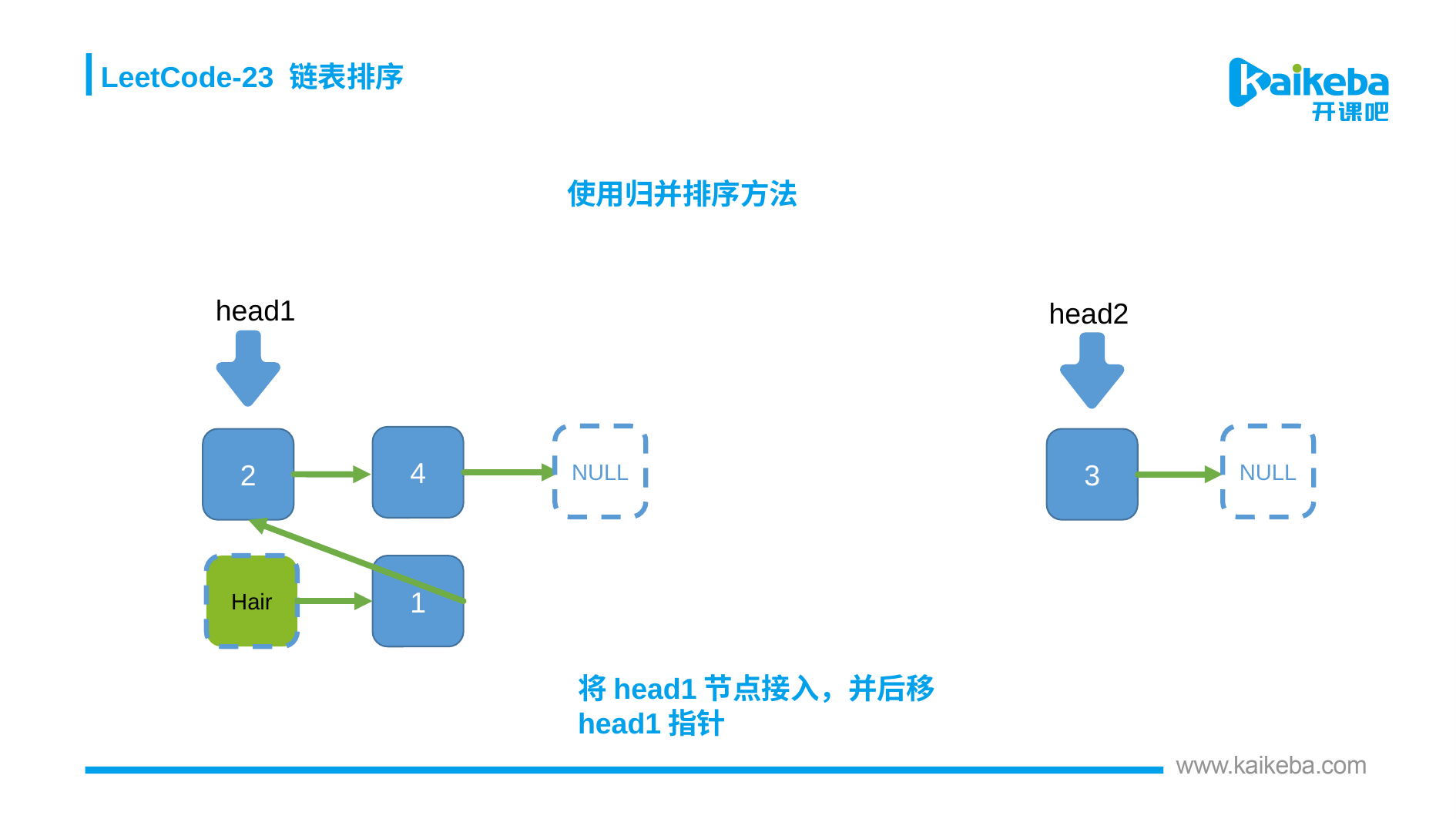

LeetCode-23 链表排序
使用归并排序方法
head1

head2

NULL
NULL
4
2
3
Hair
1
将head1节点接入，并后移head1指针